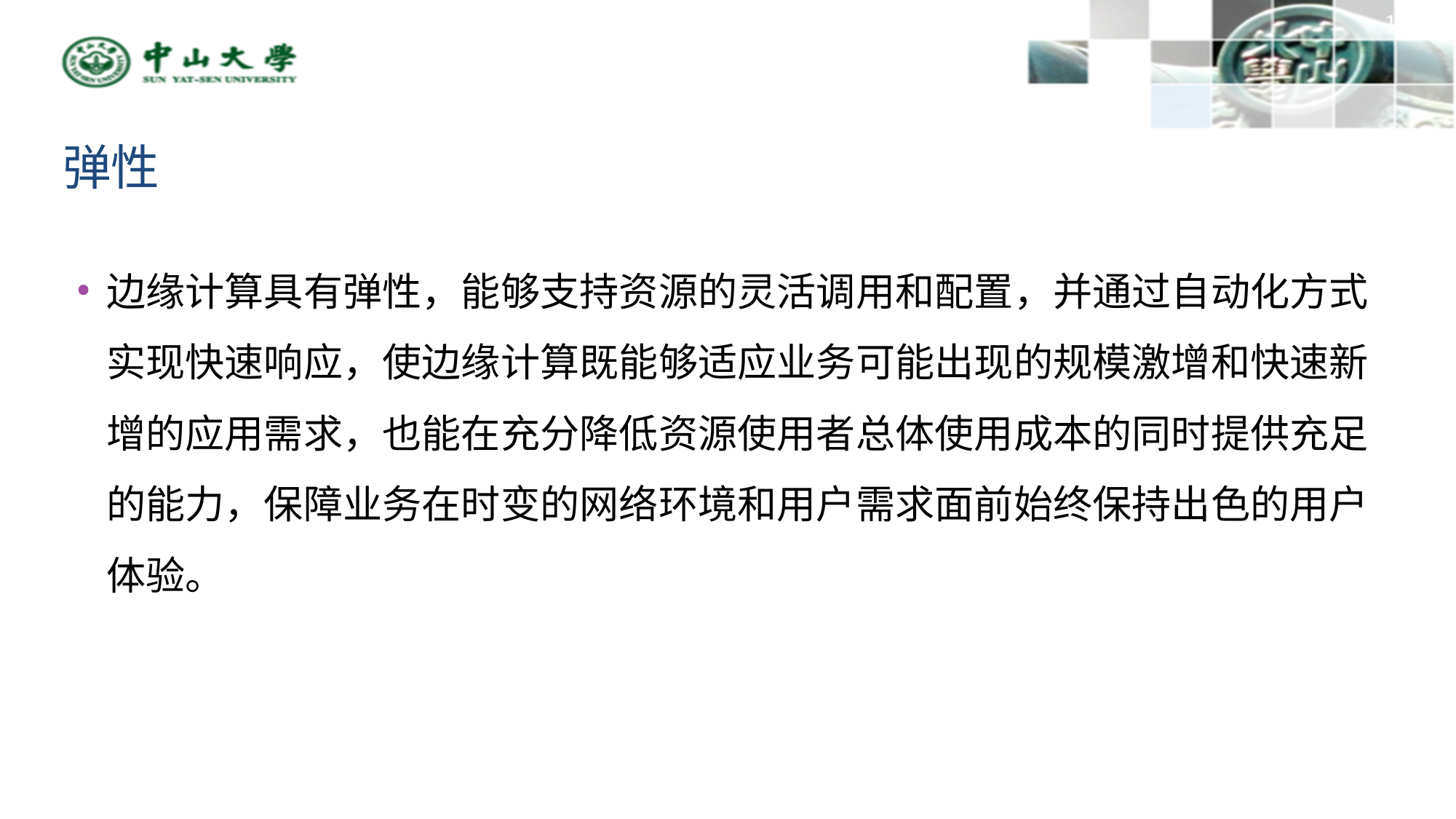

10
# 弹性
边缘计算具有弹性，能够支持资源的灵活调用和配置，并通过自动化方式实现快速响应，使边缘计算既能够适应业务可能出现的规模激增和快速新增的应用需求，也能在充分降低资源使用者总体使用成本的同时提供充足的能力，保障业务在时变的网络环境和用户需求面前始终保持出色的用户体验。